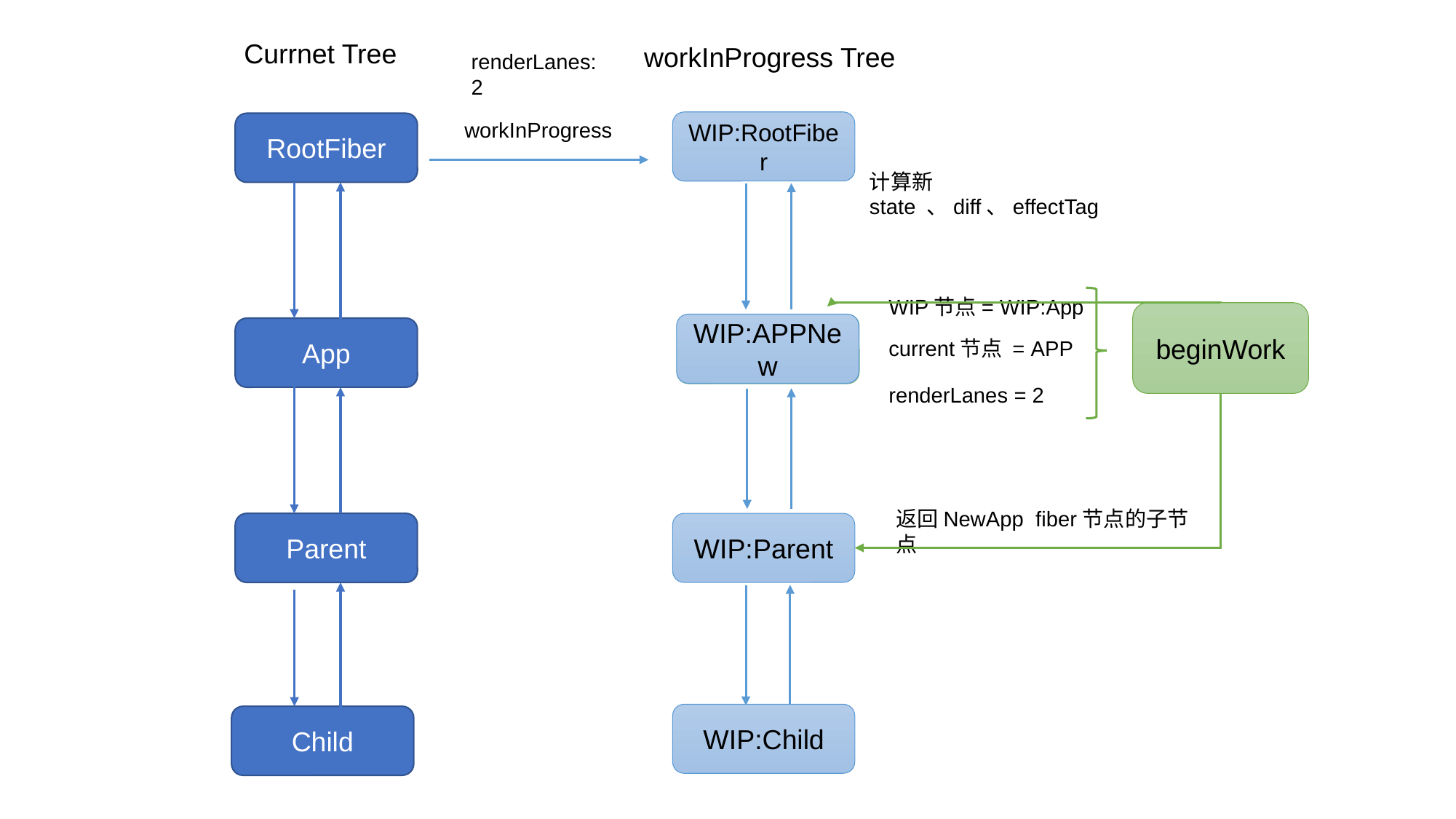

Currnet Tree
workInProgress Tree
renderLanes:2

workInProgress
WIP:RootFiber
RootFiber
计算新state 、diff、effectTag

WIP节点= WIP:App
current节点 = APP
renderLanes = 2
beginWork
WIP:APPNew
WIP:APP
WIP:APP
App
返回NewApp  fiber节点的子节点
Parent
WIP:Parent
WIP:Child
Child